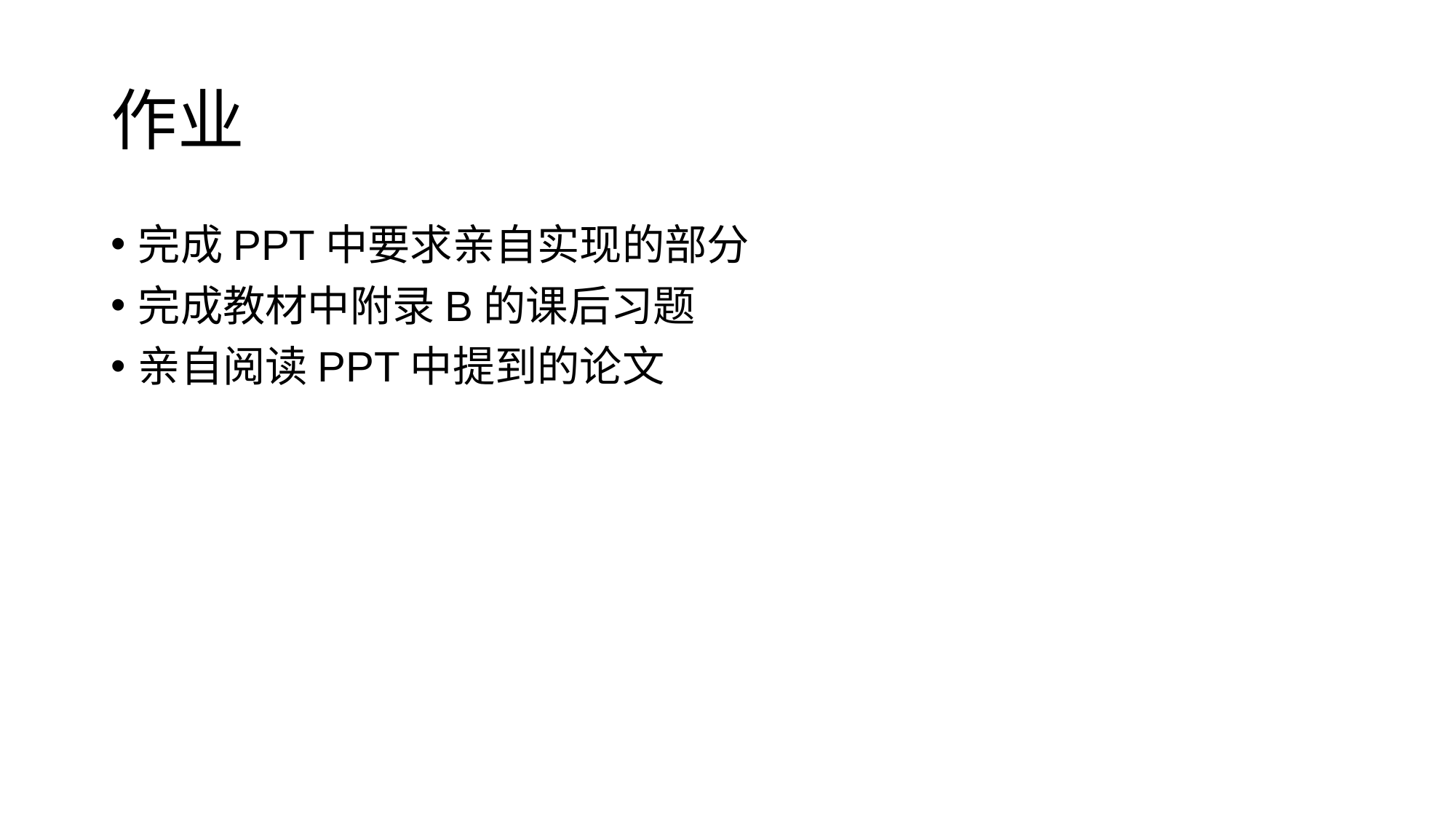

# 作业
完成PPT中要求亲自实现的部分
完成教材中附录B的课后习题
亲自阅读PPT中提到的论文